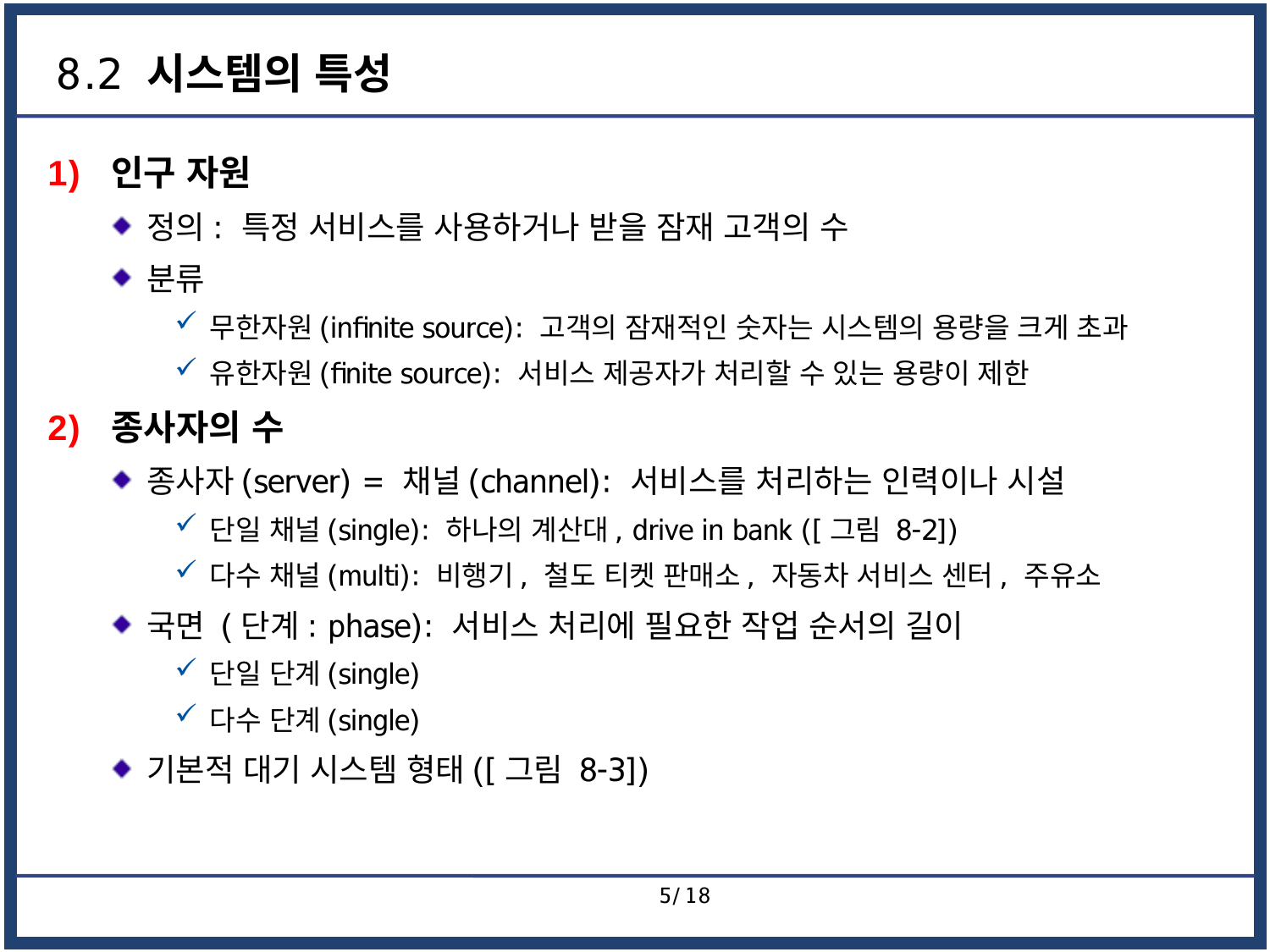

# 8.2 시스템의 특성
인구 자원
정의: 특정 서비스를 사용하거나 받을 잠재 고객의 수
분류
무한자원(infinite source): 고객의 잠재적인 숫자는 시스템의 용량을 크게 초과
유한자원(finite source): 서비스 제공자가 처리할 수 있는 용량이 제한
종사자의 수
종사자(server) = 채널(channel): 서비스를 처리하는 인력이나 시설
단일 채널(single): 하나의 계산대, drive in bank ([그림 8-2])
다수 채널(multi): 비행기, 철도 티켓 판매소, 자동차 서비스 센터, 주유소
국면 (단계: phase): 서비스 처리에 필요한 작업 순서의 길이
단일 단계(single)
다수 단계(single)
기본적 대기 시스템 형태([그림 8-3])